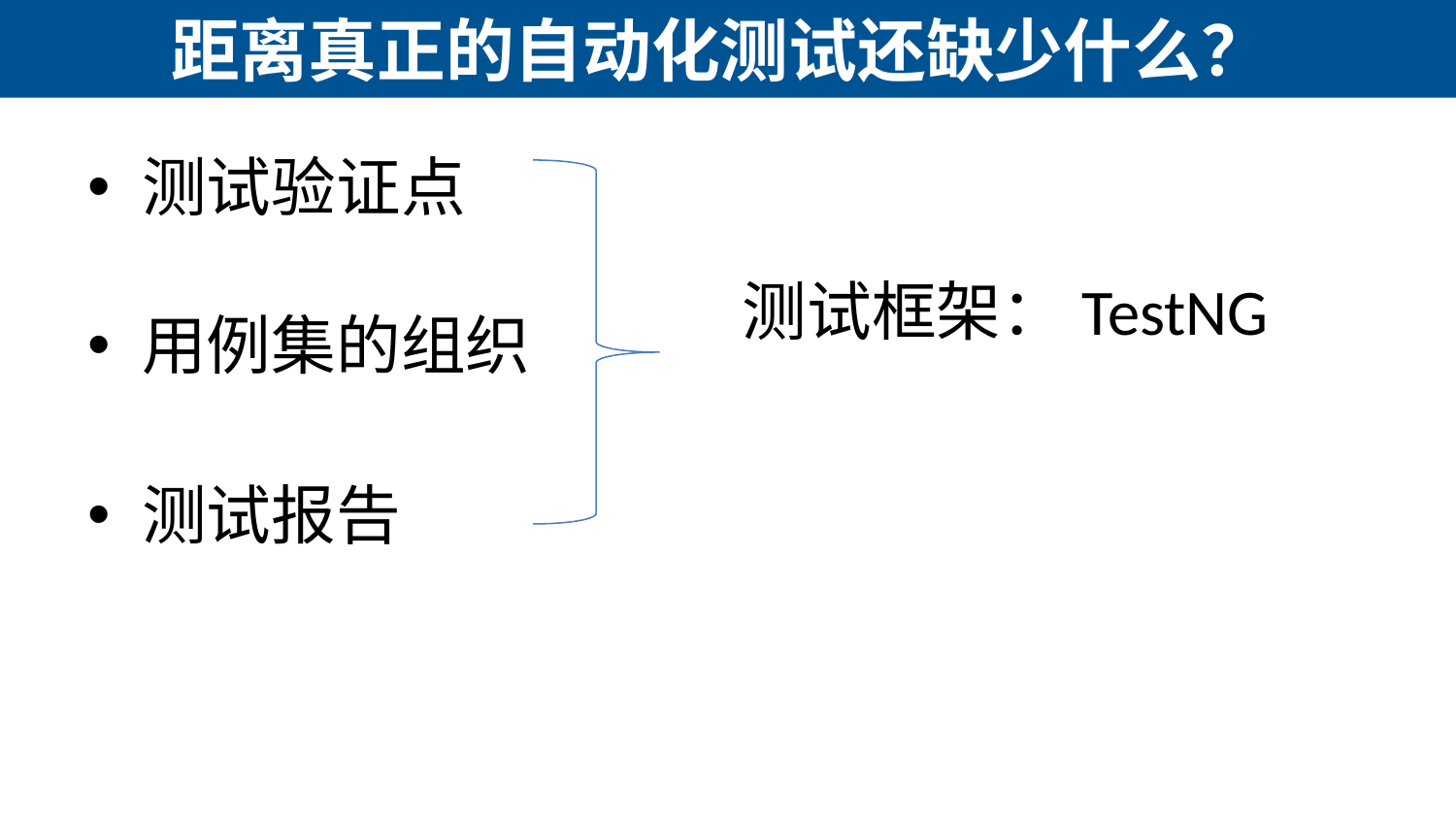

# 距离真正的自动化测试还缺少什么？
测试验证点

用例集的组织

测试报告

测试框架：TestNG